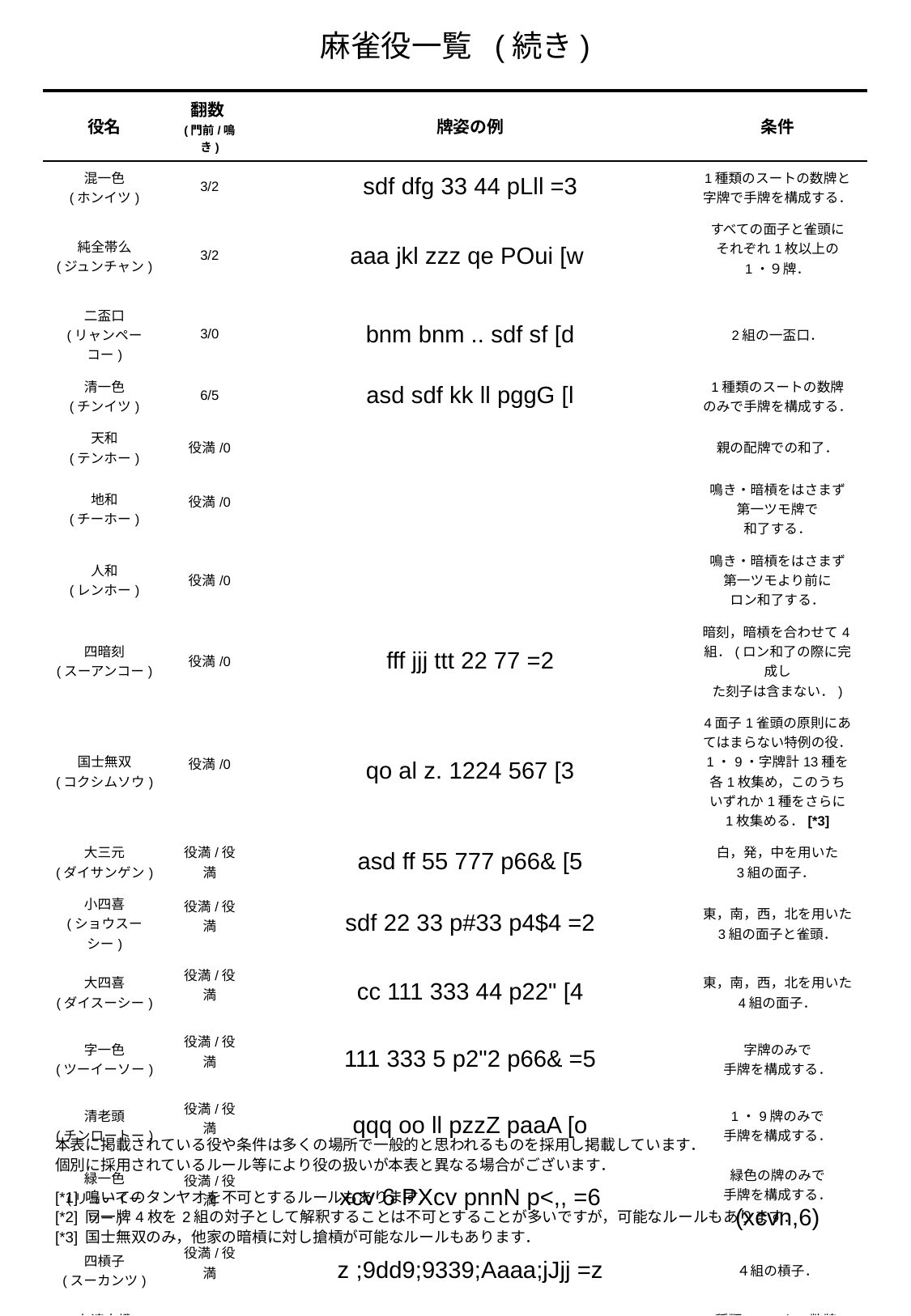

# 麻雀役一覧 (続き)
| 役名 | 翻数 (門前/鳴き) | 牌姿の例 | 条件 |
| --- | --- | --- | --- |
| 混一色 (ホンイツ) | 3/2 | sdf dfg 33 44 pLll =3 | 1種類のスートの数牌と 字牌で手牌を構成する． |
| 純全帯么 (ジュンチャン) | 3/2 | aaa jkl zzz qe POui [w | すべての面子と雀頭に それぞれ1枚以上の 1・９牌． |
| 二盃口 (リャンペーコー) | 3/0 | bnm bnm .. sdf sf [d | 2組の一盃口． |
| 清一色 (チンイツ) | 6/5 | asd sdf kk ll pggG [l | 1種類のスートの数牌 のみで手牌を構成する． |
| 天和 (テンホー) | 役満/0 |  | 親の配牌での和了． |
| 地和 (チーホー) | 役満/0 |  | 鳴き・暗槓をはさまず 第一ツモ牌で 和了する． |
| 人和 (レンホー) | 役満/0 |  | 鳴き・暗槓をはさまず 第一ツモより前に ロン和了する． |
| 四暗刻 (スーアンコー) | 役満/0 | fff jjj ttt 22 77 =2 | 暗刻，暗槓を合わせて4組．(ロン和了の際に完成し た刻子は含まない．) |
| 国士無双 (コクシムソウ) | 役満/0 | qo al z. 1224 567 [3 | 4面子1雀頭の原則にあてはまらない特例の役． 1・9・字牌計13種を 各1枚集め，このうち いずれか1種をさらに 1枚集める．[\*3] |
| 大三元 (ダイサンゲン) | 役満/役満 | asd ff 55 777 p66& [5 | 白，発，中を用いた 3組の面子． |
| 小四喜 (ショウスーシー) | 役満/役満 | sdf 22 33 p#33 p4$4 =2 | 東，南，西，北を用いた 3組の面子と雀頭． |
| 大四喜 (ダイスーシー) | 役満/役満 | cc 111 333 44 p22" [4 | 東，南，西，北を用いた 4組の面子． |
| 字一色 (ツーイーソー) | 役満/役満 | 111 333 5 p2"2 p66& =5 | 字牌のみで 手牌を構成する． |
| 清老頭 (チンロートー) | 役満/役満 | qqq oo ll pzzZ paaA [o | 1・9牌のみで 手牌を構成する． |
| 緑一色 (リューイーソー) | 役満/役満 | xcv 6 PXcv pnnN p<,, =6 | 緑色の牌のみで 手牌を構成する． (xcvn,6) |
| 四槓子 (スーカンツ) | 役満/役満 | z ;9dd9;9339;Aaaa;jJjj =z | ４組の槓子． |
| 九連宝燈 (チューレン ポートー) | 役満/0 | qqq wer tt yui oo =o | 1種類のスートの数牌で 「1112345678999 + x」 の形．暗槓不可． |
本表に掲載されている役や条件は多くの場所で一般的と思われるものを採用し掲載しています．
個別に採用されているルール等により役の扱いが本表と異なる場合がございます．
[*1] 鳴いてのタンヤオを不可とするルールもあります．
[*2] 同一牌4枚を2組の対子として解釈することは不可とすることが多いですが，可能なルールもあります．
[*3] 国士無双のみ，他家の暗槓に対し搶槓が可能なルールもあります．